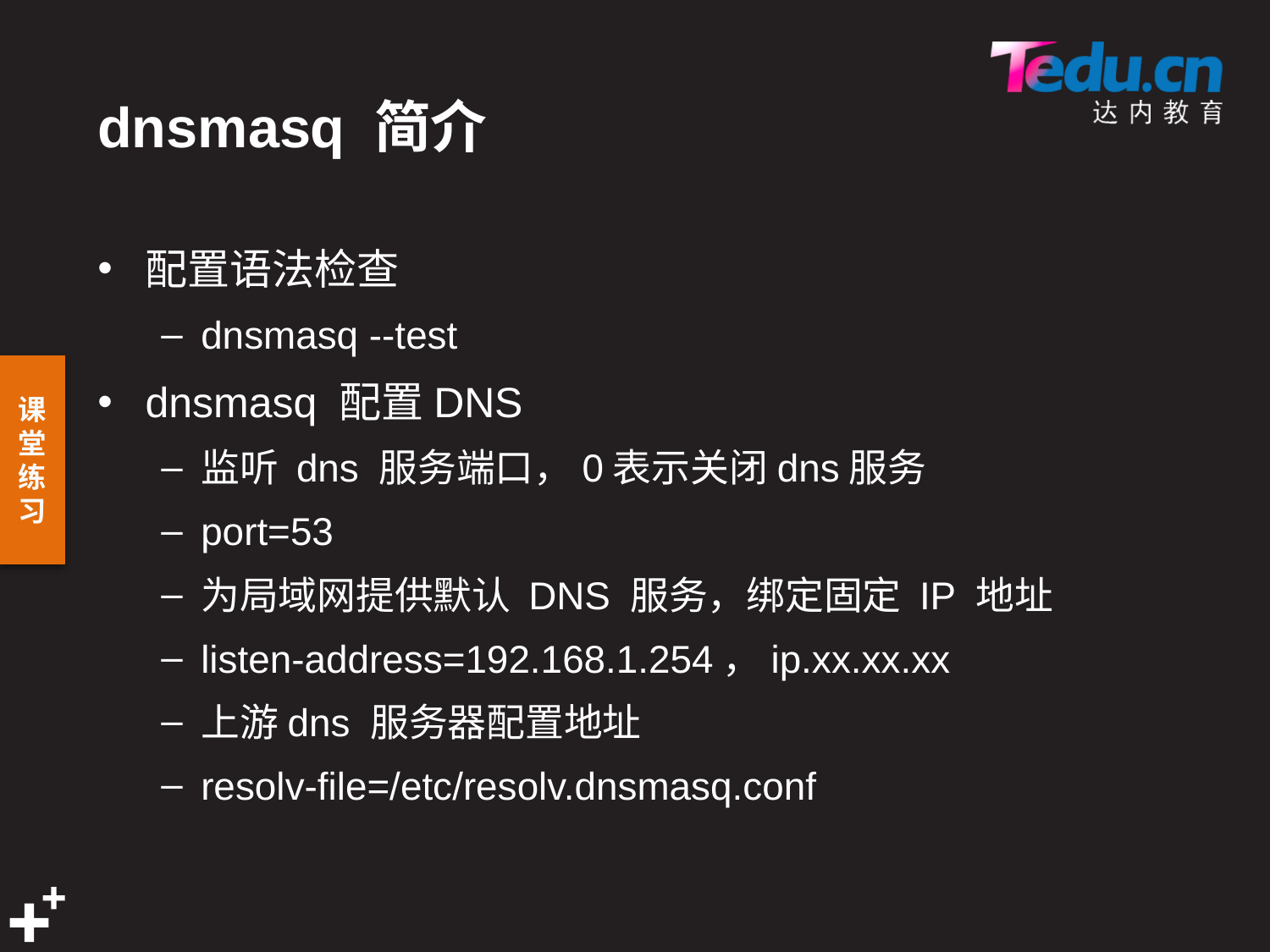

# dnsmasq 简介
配置语法检查
dnsmasq --test
dnsmasq 配置DNS
监听 dns 服务端口，0表示关闭dns服务
port=53
为局域网提供默认 DNS 服务，绑定固定 IP 地址
listen-address=192.168.1.254，ip.xx.xx.xx
上游dns 服务器配置地址
resolv-file=/etc/resolv.dnsmasq.conf